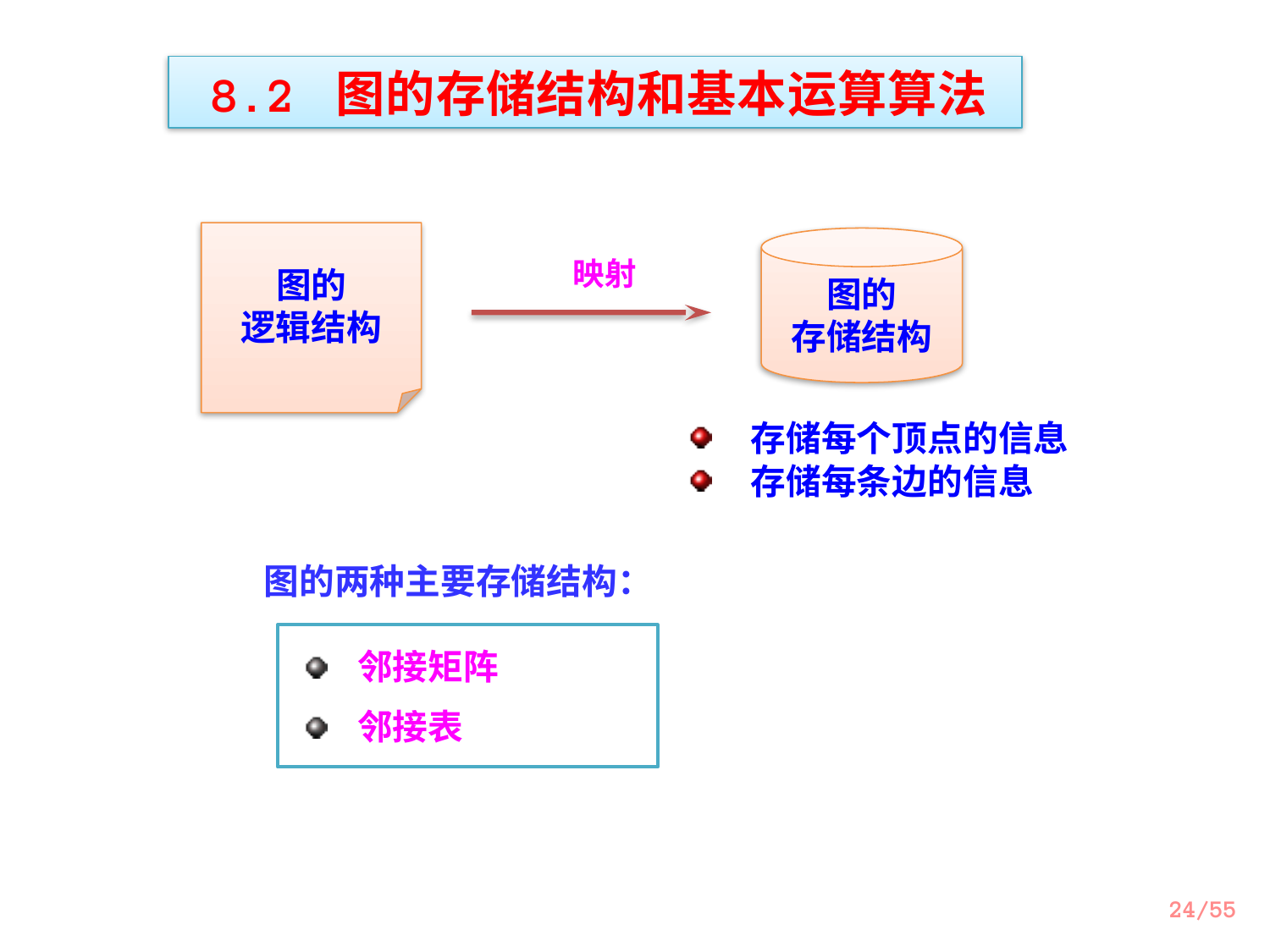

8.2 图的存储结构和基本运算算法
图的
逻辑结构
图的
存储结构
映射

存储每个顶点的信息
存储每条边的信息
图的两种主要存储结构：
  邻接矩阵
  邻接表
24/55